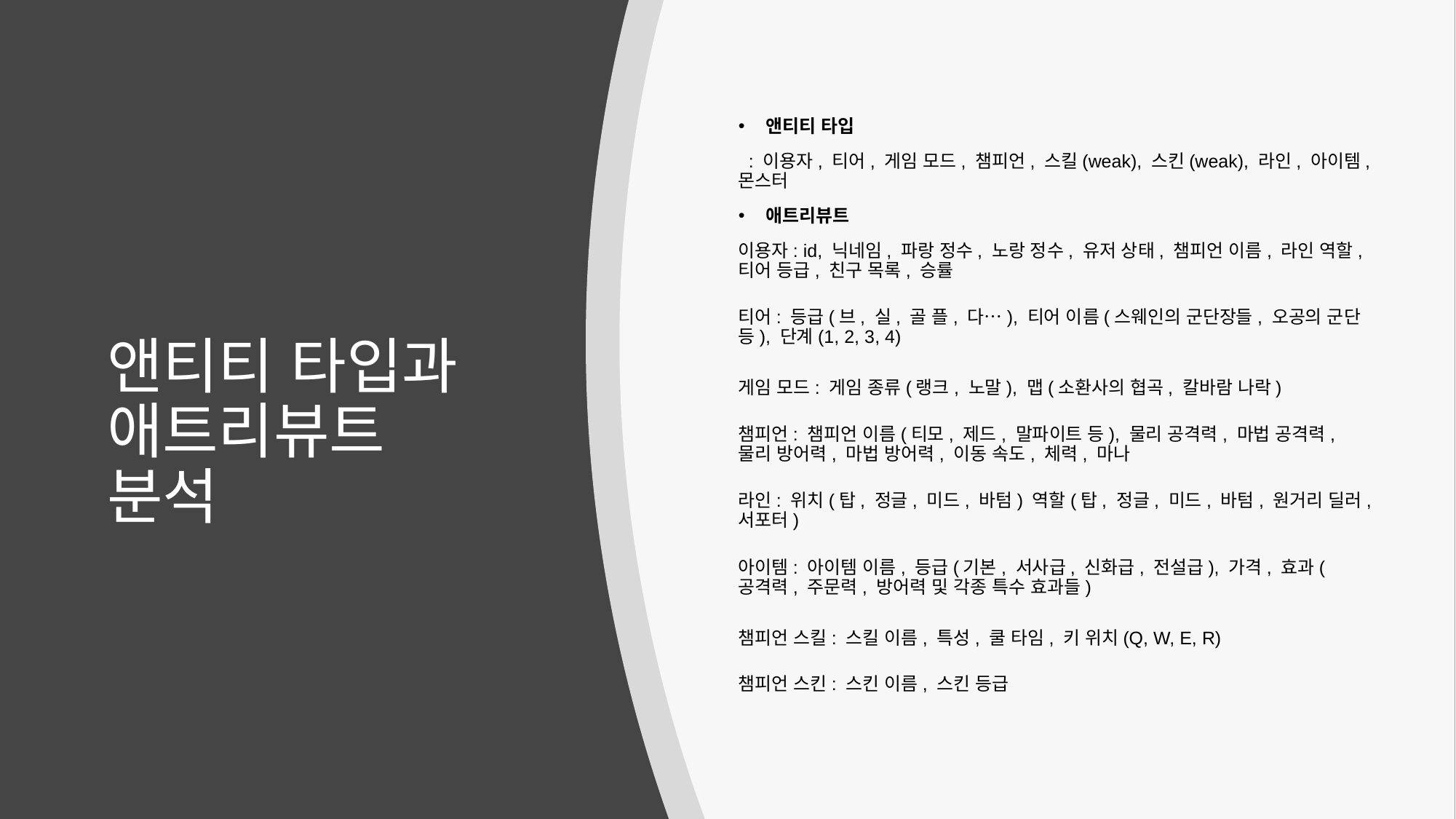

앤티티 타입
  : 이용자, 티어, 게임 모드, 챔피언, 스킬(weak), 스킨(weak), 라인, 아이템, 몬스터
애트리뷰트
이용자: id, 닉네임, 파랑 정수, 노랑 정수, 유저 상태, 챔피언 이름, 라인 역할, 티어 등급, 친구 목록, 승률
티어: 등급(브, 실, 골 플, 다…), 티어 이름(스웨인의 군단장들, 오공의 군단 등), 단계(1, 2, 3, 4)
게임 모드: 게임 종류(랭크, 노말), 맵(소환사의 협곡, 칼바람 나락)
챔피언: 챔피언 이름(티모, 제드, 말파이트 등), 물리 공격력, 마법 공격력, 물리 방어력, 마법 방어력, 이동 속도, 체력, 마나
라인: 위치(탑, 정글, 미드, 바텀) 역할(탑, 정글, 미드, 바텀, 원거리 딜러, 서포터)
아이템: 아이템 이름, 등급(기본, 서사급, 신화급, 전설급), 가격, 효과(공격력, 주문력, 방어력 및 각종 특수 효과들)
챔피언 스킬: 스킬 이름, 특성, 쿨 타임, 키 위치(Q, W, E, R)
챔피언 스킨: 스킨 이름, 스킨 등급
# 앤티티 타입과 애트리뷰트 분석